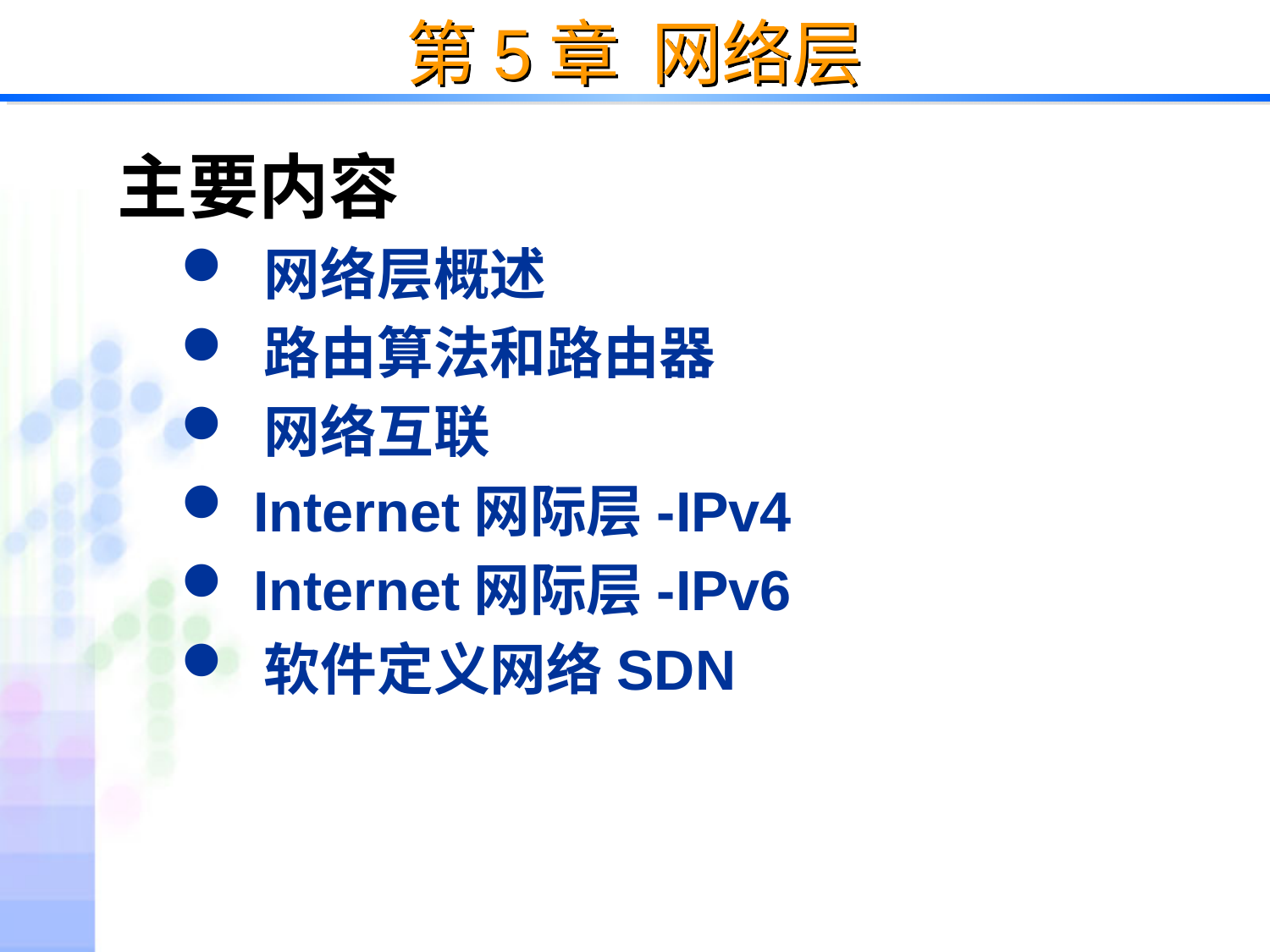

# 第5章  网络层
主要内容
 网络层概述
 路由算法和路由器
 网络互联
 Internet网际层-IPv4
 Internet网际层-IPv6
 软件定义网络SDN